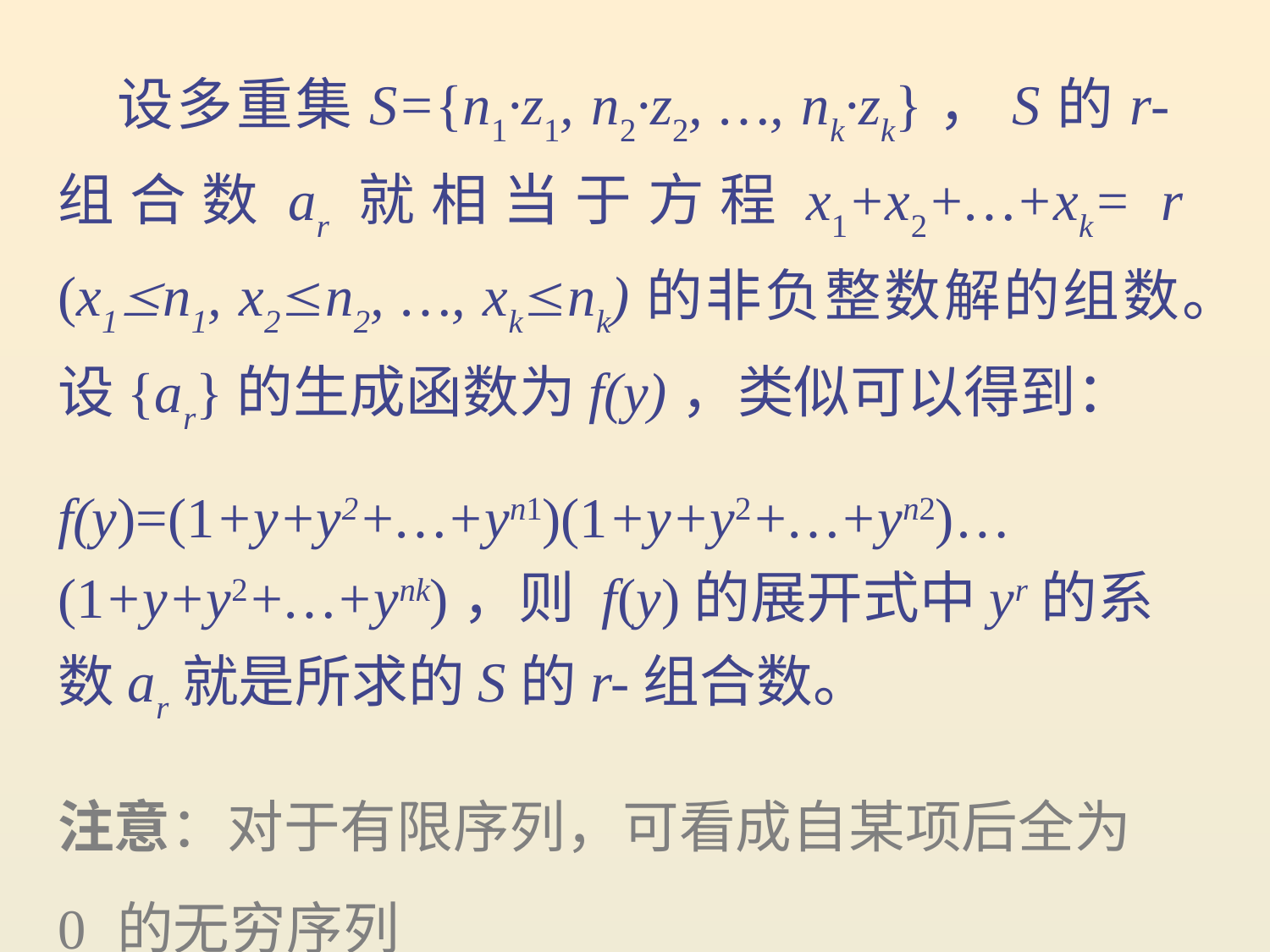

设多重集S={n1·z1, n2·z2, …, nk·zk}，S的r-组合数ar就相当于方程x1+x2+…+xk= r (x1≤n1, x2≤n2, …, xk≤nk)的非负整数解的组数。设{ar}的生成函数为f(y)，类似可以得到：
f(y)=(1+y+y2+…+yn1)(1+y+y2+…+yn2)…(1+y+y2+…+ynk)，则 f(y)的展开式中yr的系数ar就是所求的S的r-组合数。
注意：对于有限序列，可看成自某项后全为 0 的无穷序列